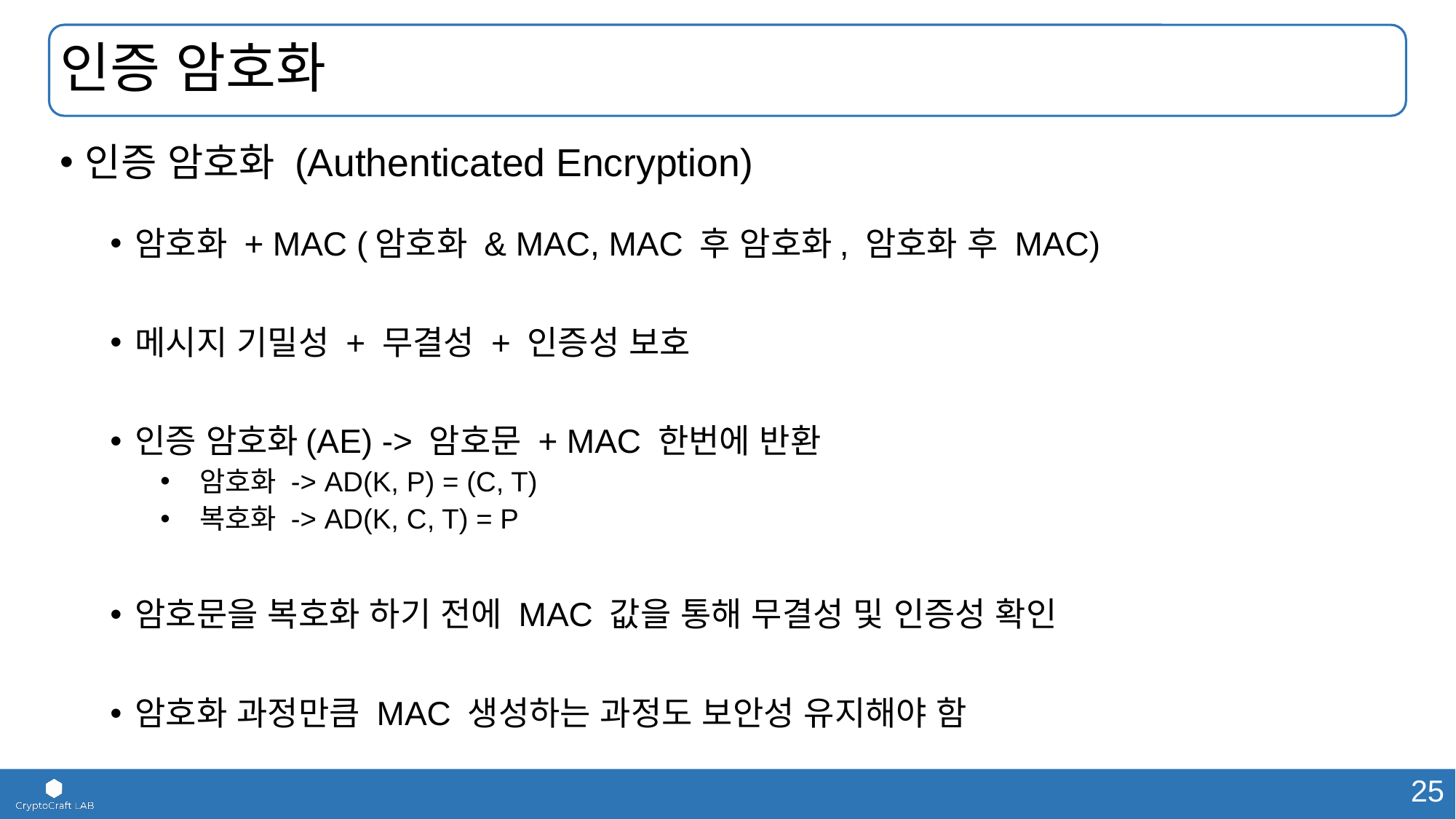

# 인증 암호화
인증 암호화 (Authenticated Encryption)

암호화 + MAC (암호화 & MAC, MAC 후 암호화, 암호화 후 MAC)

메시지 기밀성 + 무결성 + 인증성 보호

인증 암호화(AE) -> 암호문 + MAC 한번에 반환
 암호화 -> AD(K, P) = (C, T)
 복호화 -> AD(K, C, T) = P

암호문을 복호화 하기 전에 MAC 값을 통해 무결성 및 인증성 확인

암호화 과정만큼 MAC 생성하는 과정도 보안성 유지해야 함